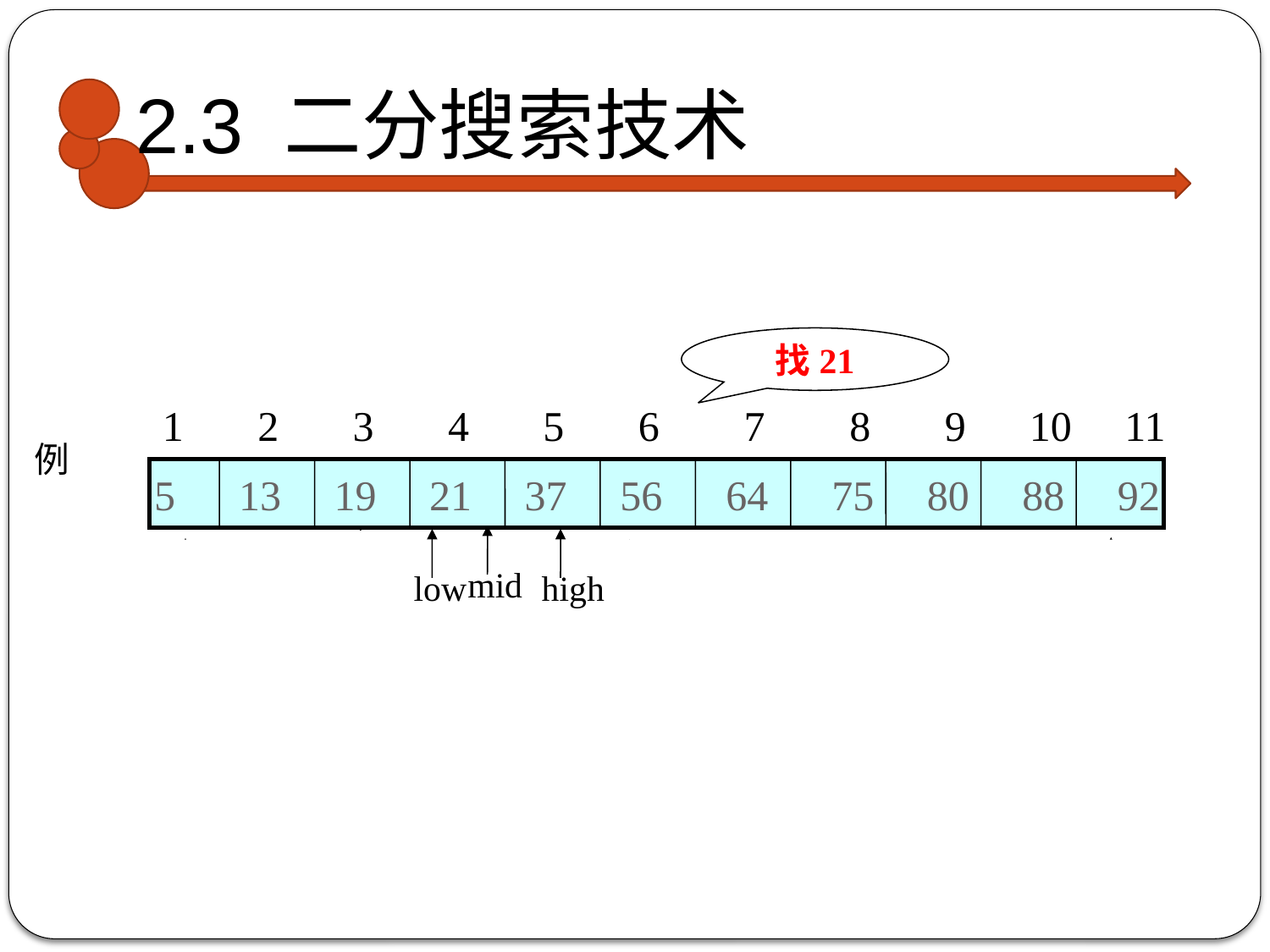

2.3 二分搜索技术

找21
1       2       3       4       5       6        7        8       9      10     11
例

5      13     19     21     37     56      64      75     80     88     92

mid

low

mid

high

high

low

mid